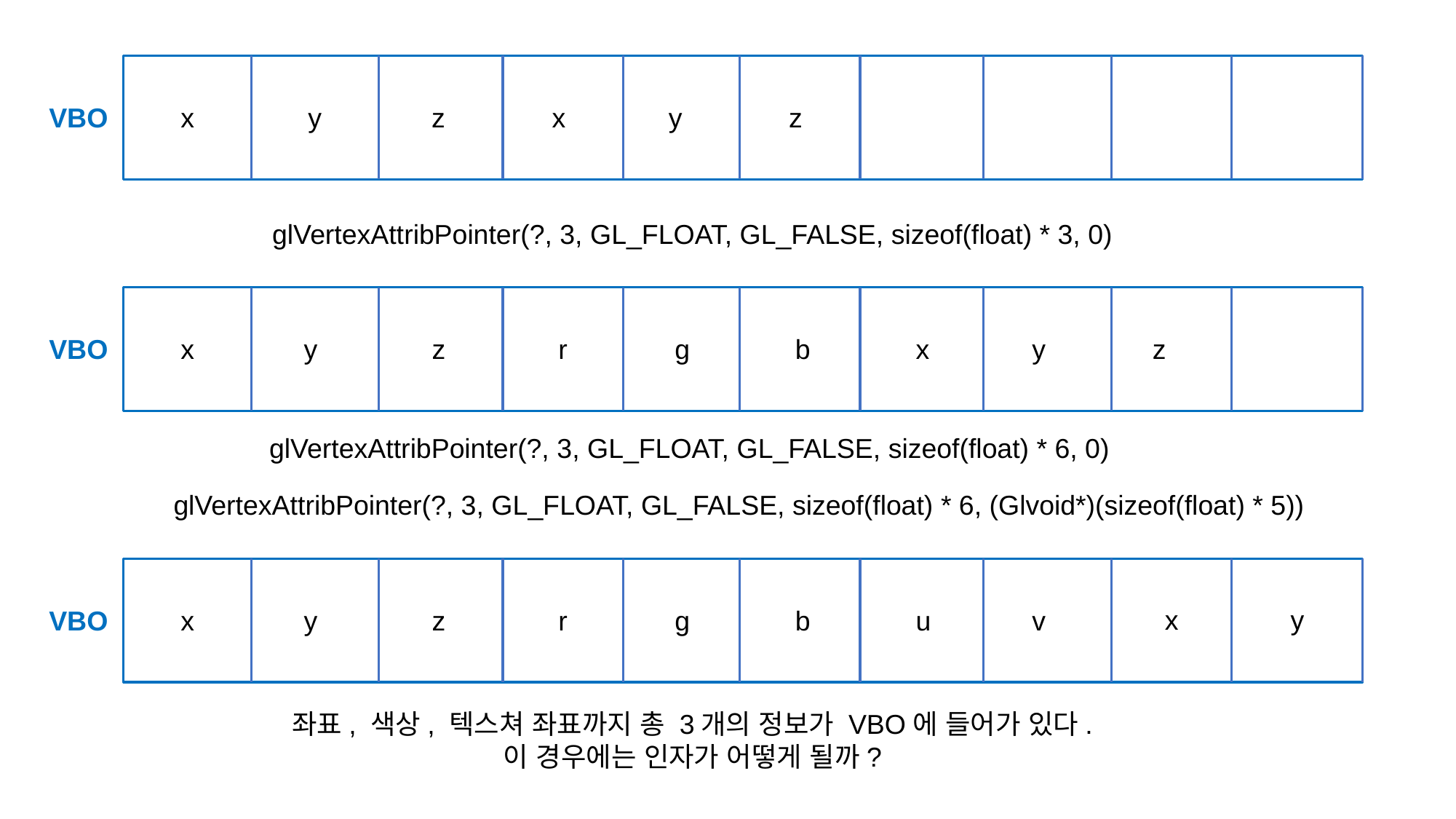

VBO
x
y
z
x
y
z
glVertexAttribPointer(?, 3, GL_FLOAT, GL_FALSE, sizeof(float) * 3, 0)

VBO
x
y
z
r
g
b
x
y
z
glVertexAttribPointer(?, 3, GL_FLOAT, GL_FALSE, sizeof(float) * 6, 0)
glVertexAttribPointer(?, 3, GL_FLOAT, GL_FALSE, sizeof(float) * 6, (Glvoid*)(sizeof(float) * 5))

x
y
VBO
x
y
z
r
g
b
u
v
좌표, 색상, 텍스쳐 좌표까지 총 3개의 정보가 VBO에 들어가 있다.
이 경우에는 인자가 어떻게 될까?